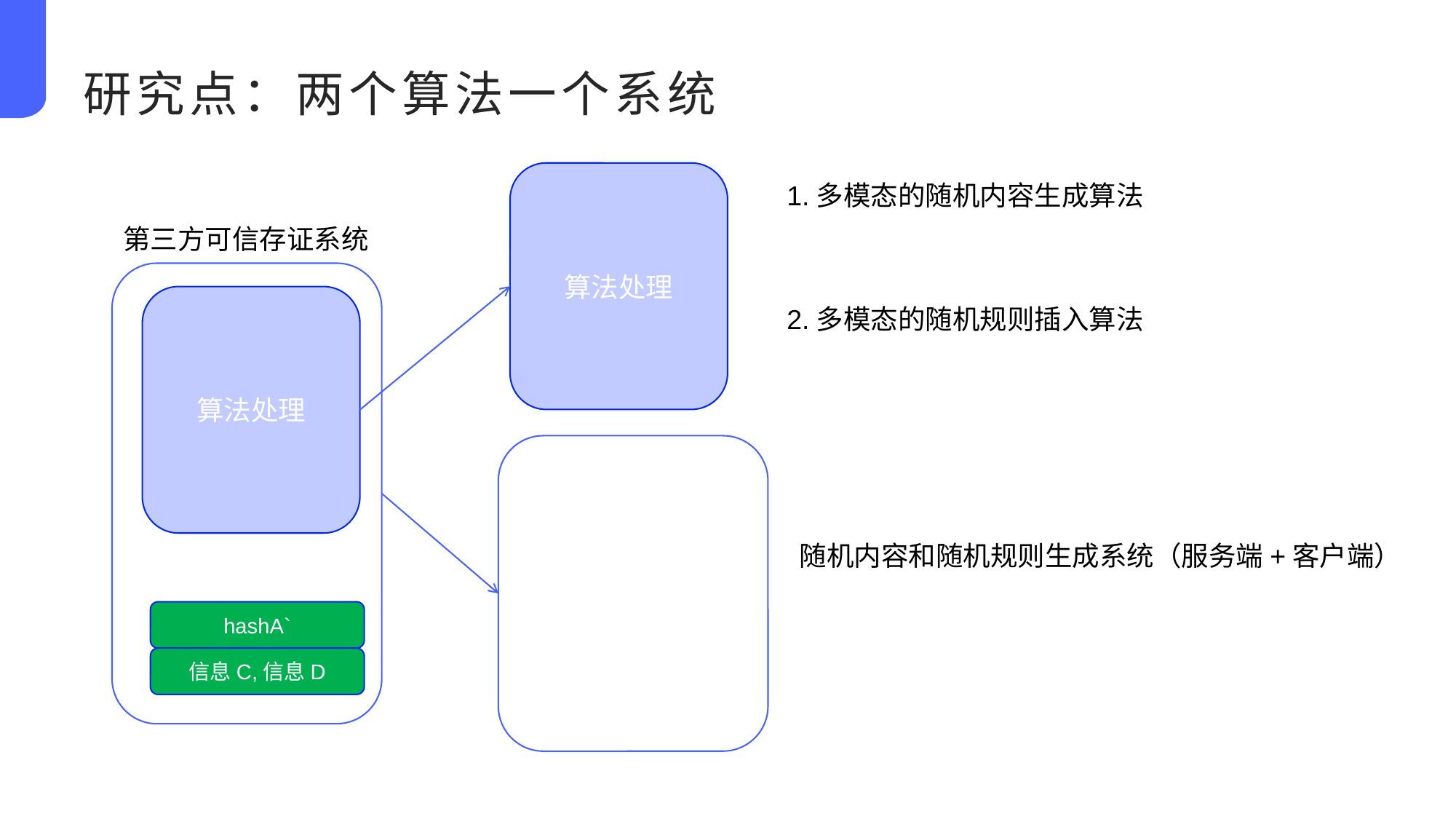

研究点：两个算法一个系统
算法处理
1.多模态的随机内容生成算法
第三方可信存证系统

算法处理
2.多模态的随机规则插入算法

随机内容和随机规则生成系统（服务端+客户端）
hashA`
信息C,信息D